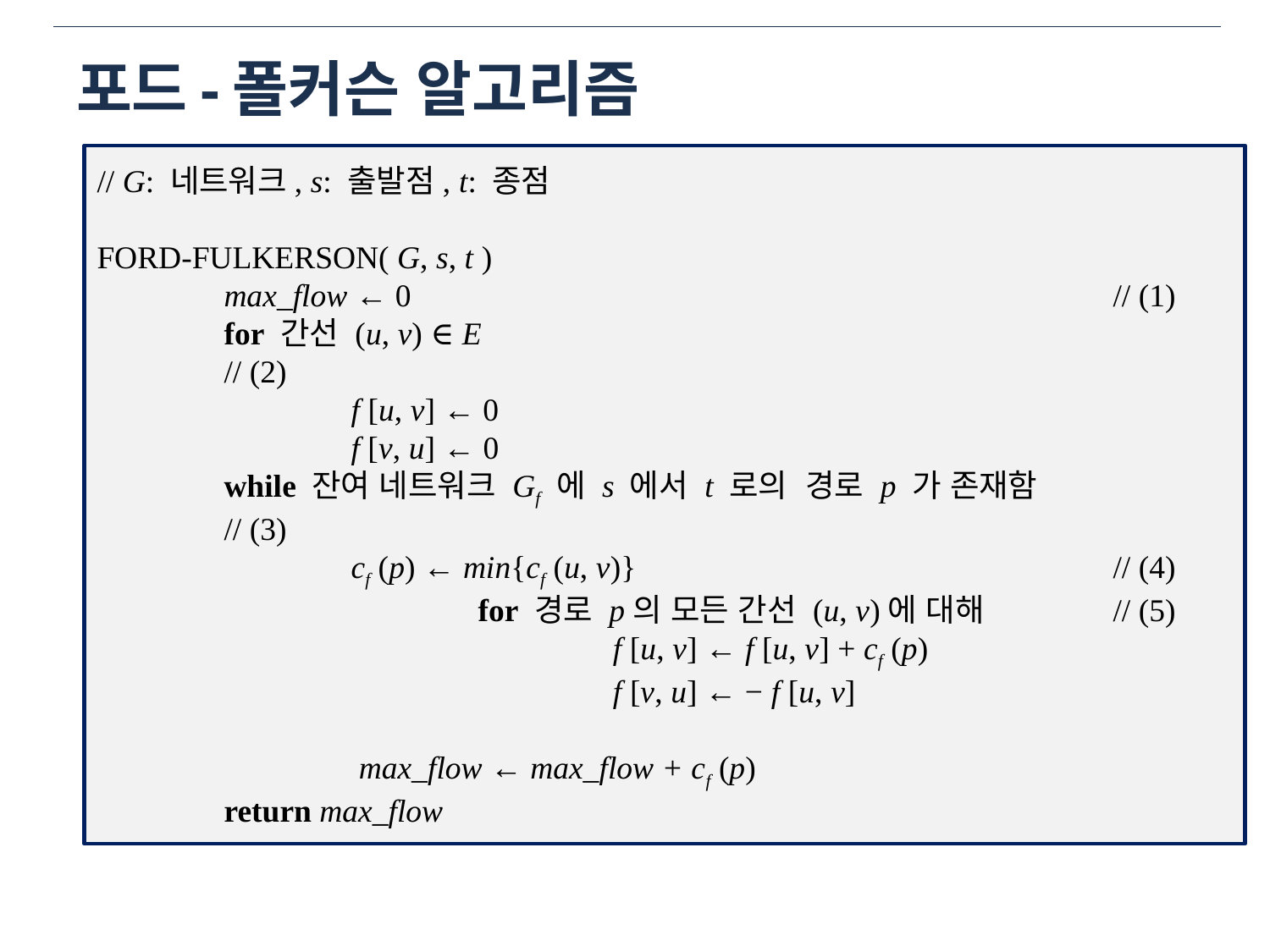

# 포드-폴커슨 알고리즘
// G: 네트워크, s: 출발점, t: 종점

FORD-FULKERSON( G, s, t )
	max_flow ← 0						// (1)
	for 간선 (u, v) ∈ E						// (2)
		f [u, v] ← 0
		f [v, u] ← 0
	while 잔여 네트워크 Gf 에 s 에서 t 로의  경로 p 가 존재함		// (3)
		cf (p) ← min{cf (u, v)}				// (4)
			for 경로 p의 모든 간선 (u, v)에 대해		// (5)
				 f [u, v] ← f [u, v] + cf (p)
				 f [v, u] ← − f [u, v]

		 max_flow ← max_flow + cf (p)
	return max_flow